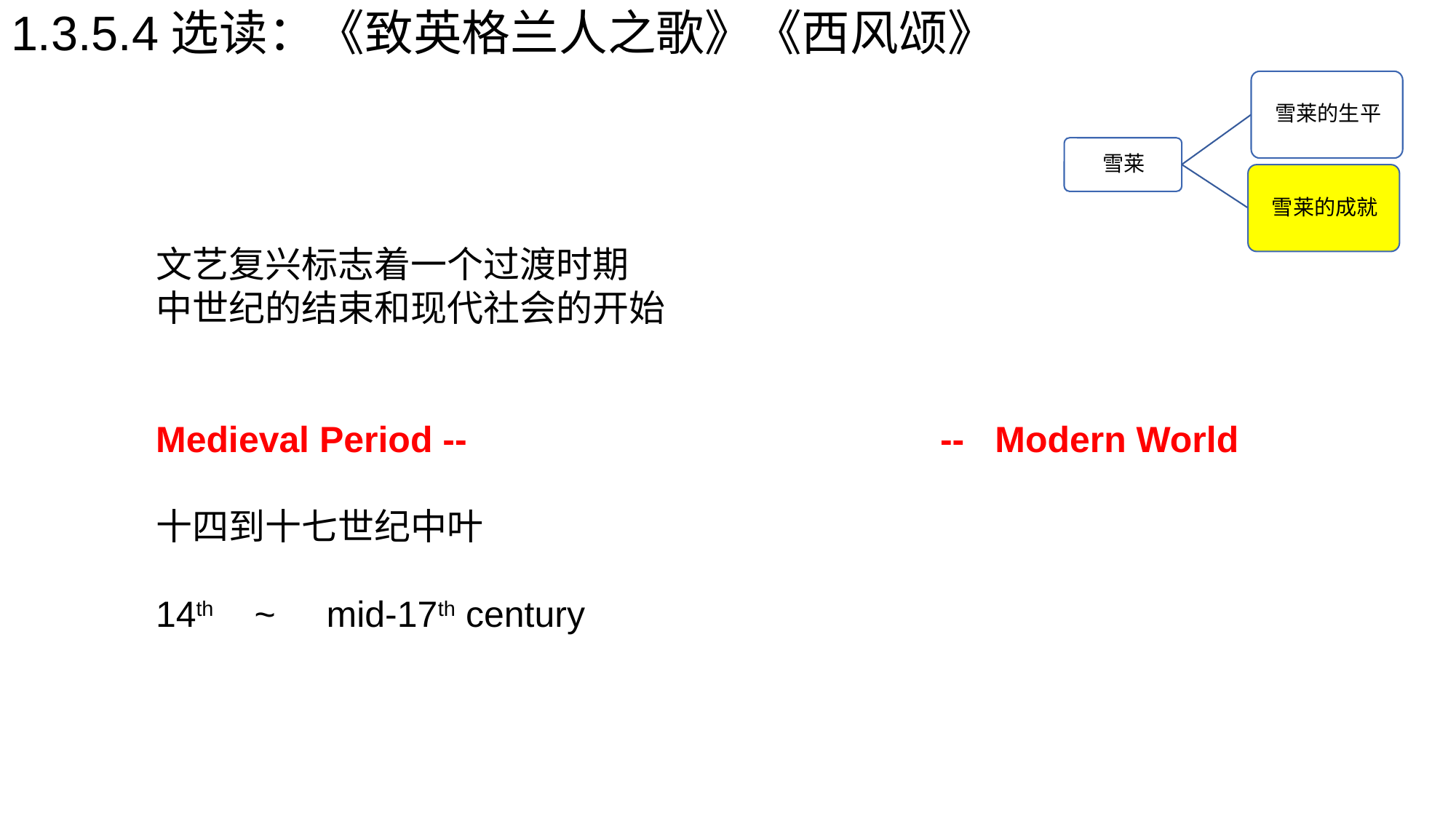

# 1.3.5.4选读：《致英格兰人之歌》《西风颂》
雪莱

雪莱的生平

雪莱的成就
文艺复兴标志着一个过渡时期
中世纪的结束和现代社会的开始

Medieval Period -- 					  --   Modern World

十四到十七世纪中叶

14th    ~     mid-17th century